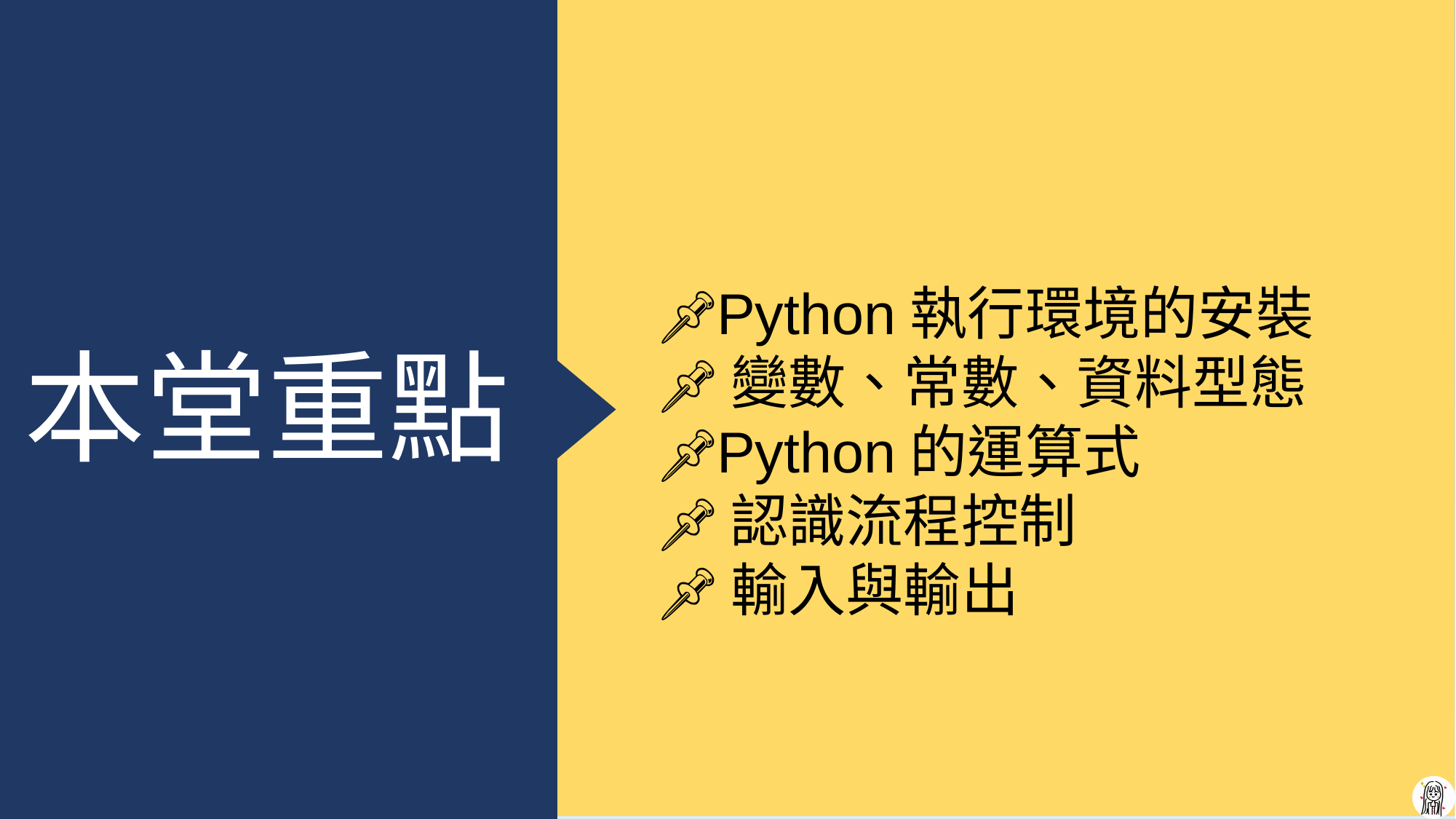

📌Python執行環境的安裝
📌變數、常數、資料型態
📌Python的運算式
📌認識流程控制
📌輸入與輸出
本堂重點
2